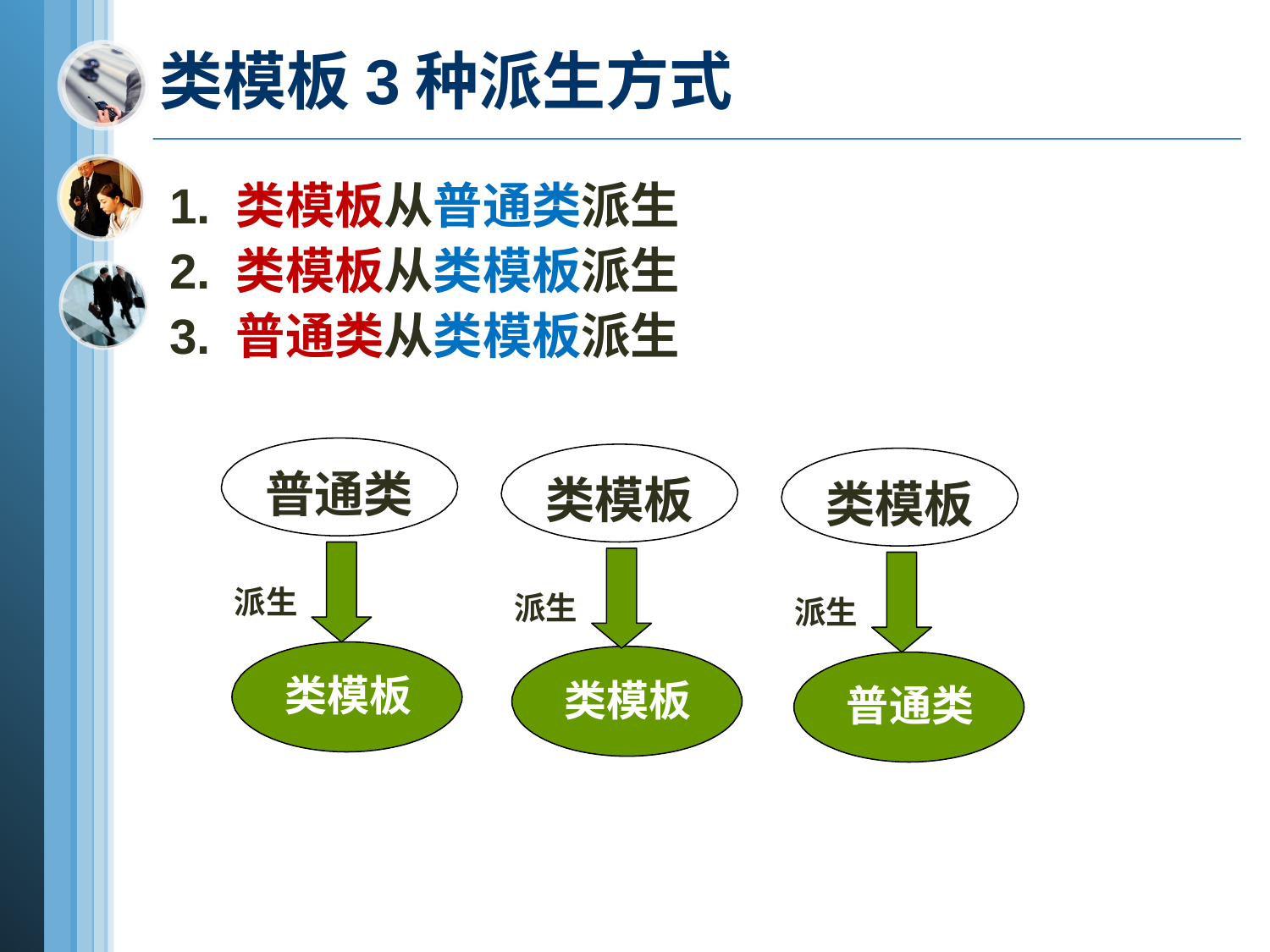

# 类模板3种派生方式
1. 类模板从普通类派生
2. 类模板从类模板派生
3. 普通类从类模板派生

普通类
类模板
类模板

派生
派生
派生

类模板
类模板
普通类